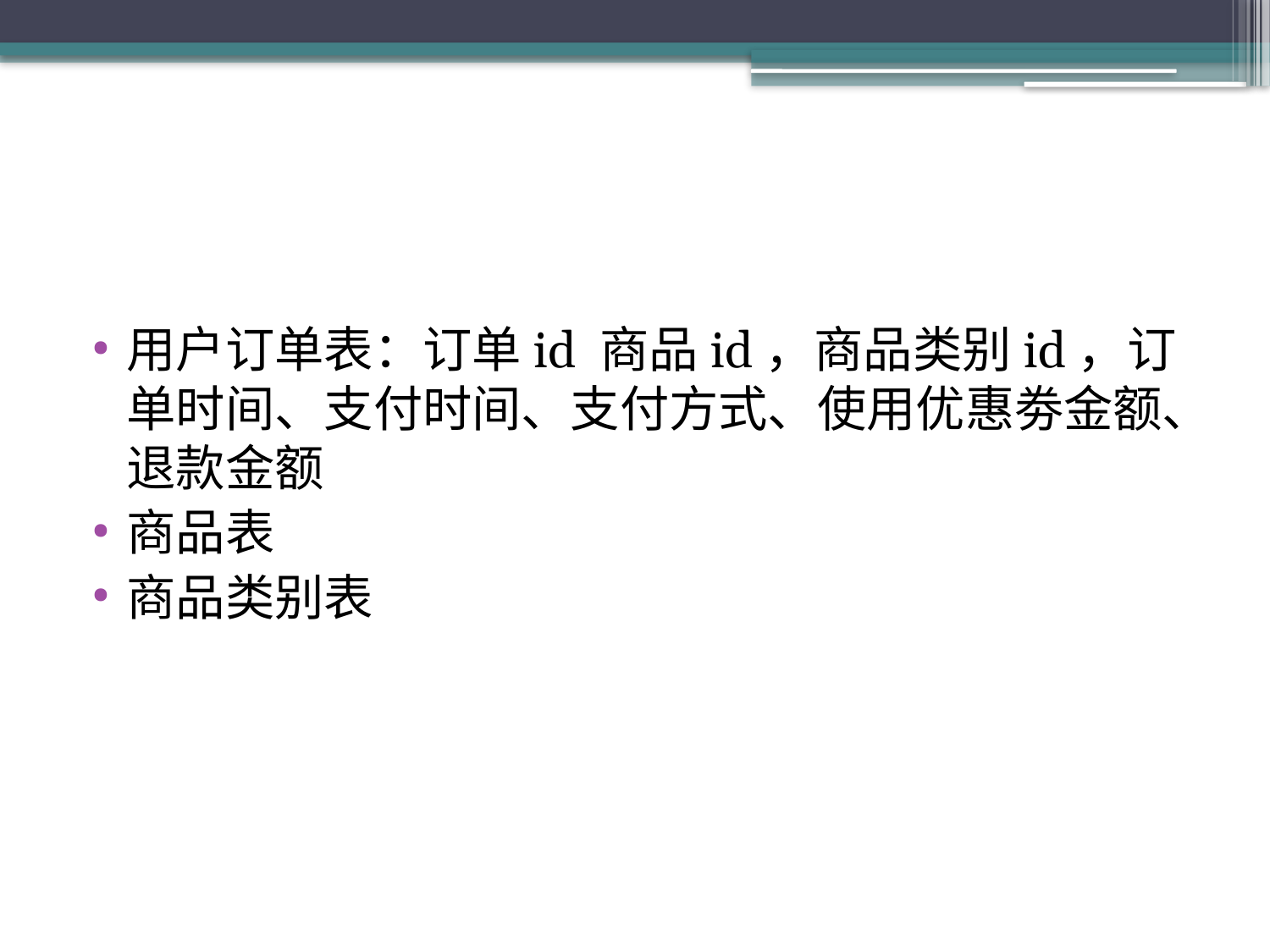

#
用户订单表：订单id 商品id，商品类别id，订单时间、支付时间、支付方式、使用优惠劵金额、退款金额
商品表
商品类别表